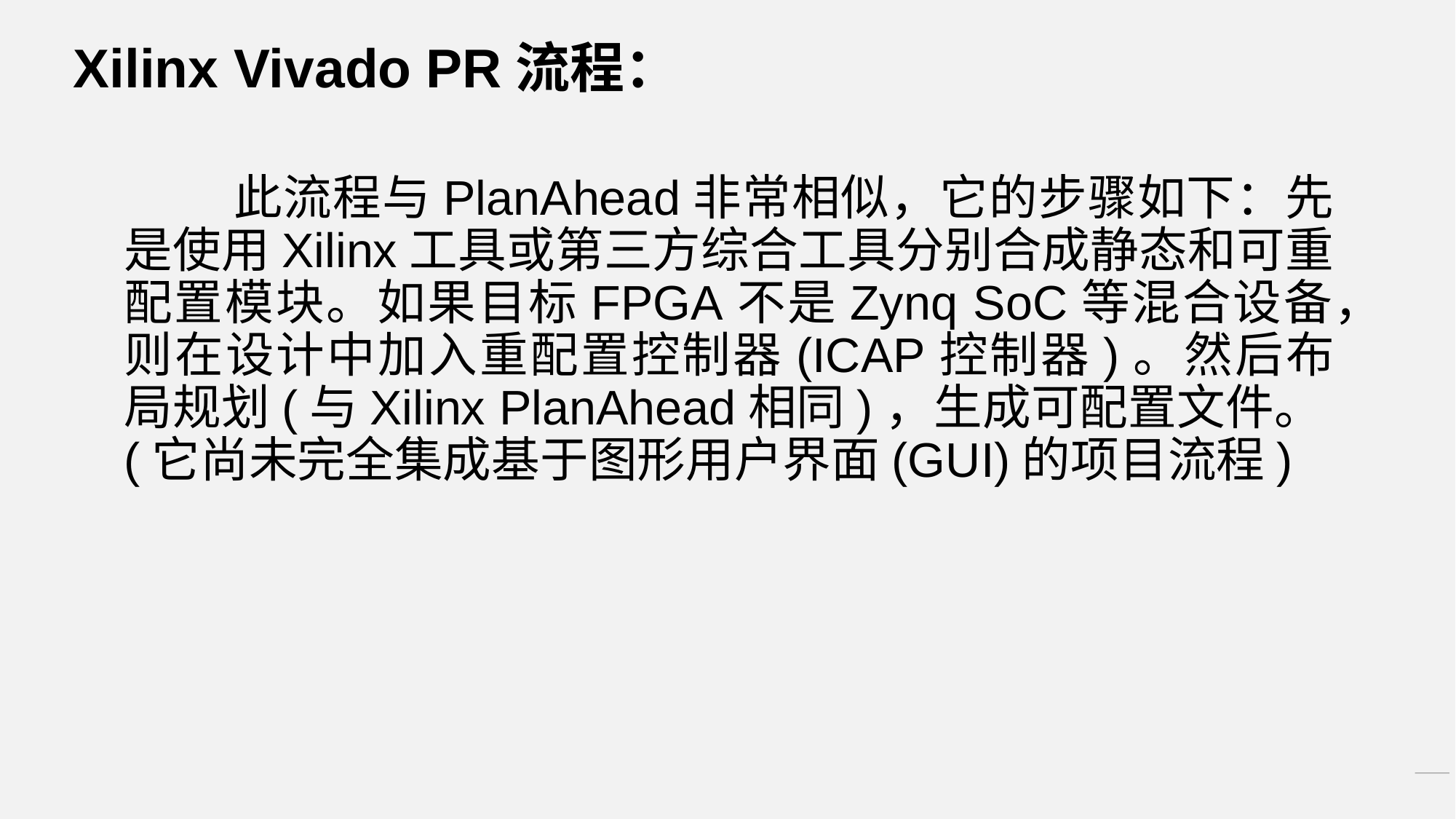

Xilinx Vivado PR流程：
	此流程与PlanAhead非常相似，它的步骤如下：先是使用Xilinx工具或第三方综合工具分别合成静态和可重配置模块。如果目标FPGA不是Zynq SoC等混合设备，则在设计中加入重配置控制器(ICAP控制器)。然后布局规划(与Xilinx PlanAhead相同)，生成可配置文件。(它尚未完全集成基于图形用户界面(GUI)的项目流程)